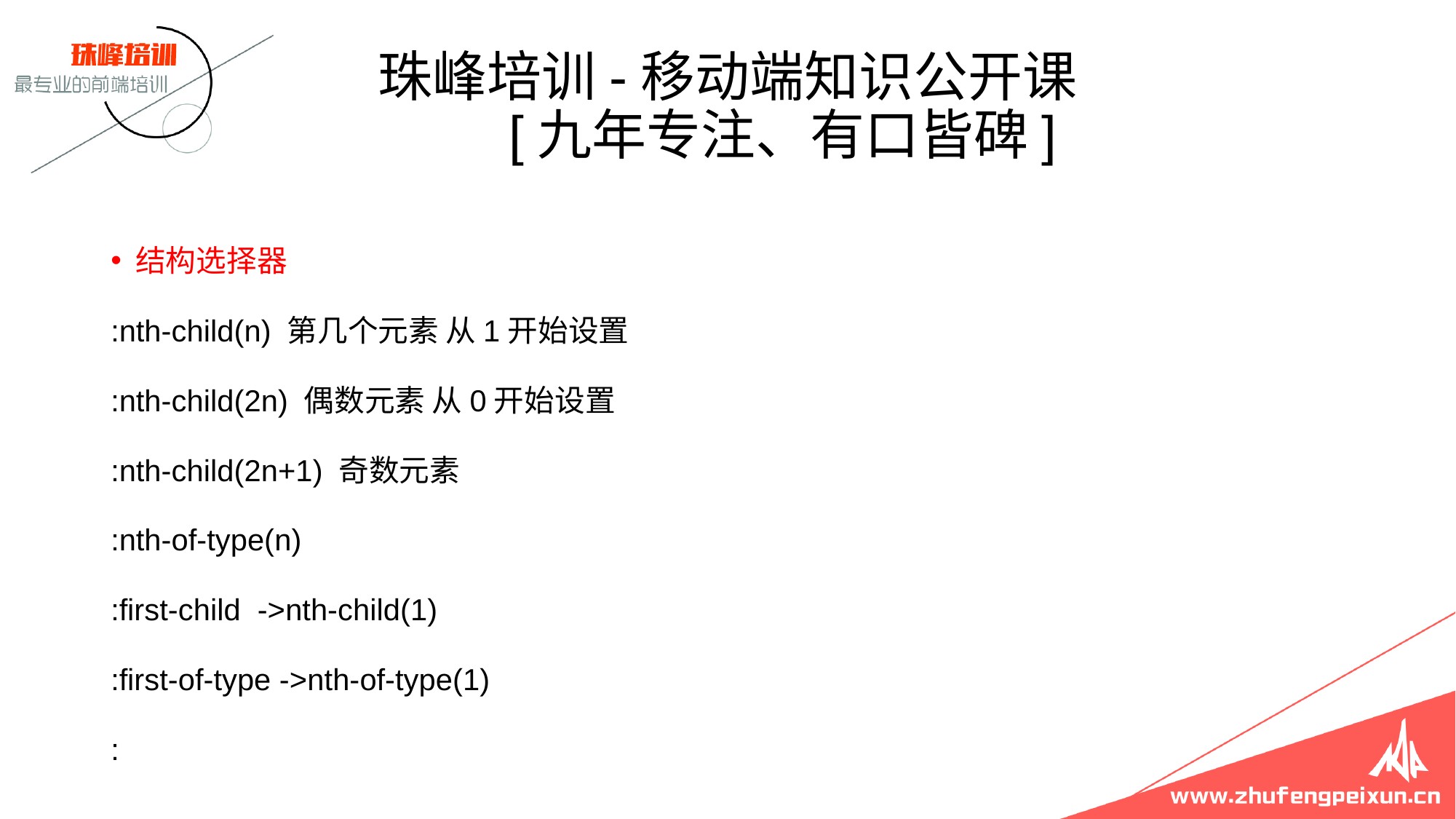

# 珠峰培训-移动端知识公开课 [九年专注、有口皆碑]
 结构选择器
:nth-child(n) 第几个元素 从1开始设置
:nth-child(2n) 偶数元素 从0开始设置
:nth-child(2n+1) 奇数元素
:nth-of-type(n)
:first-child  ->nth-child(1)
:first-of-type ->nth-of-type(1)
: